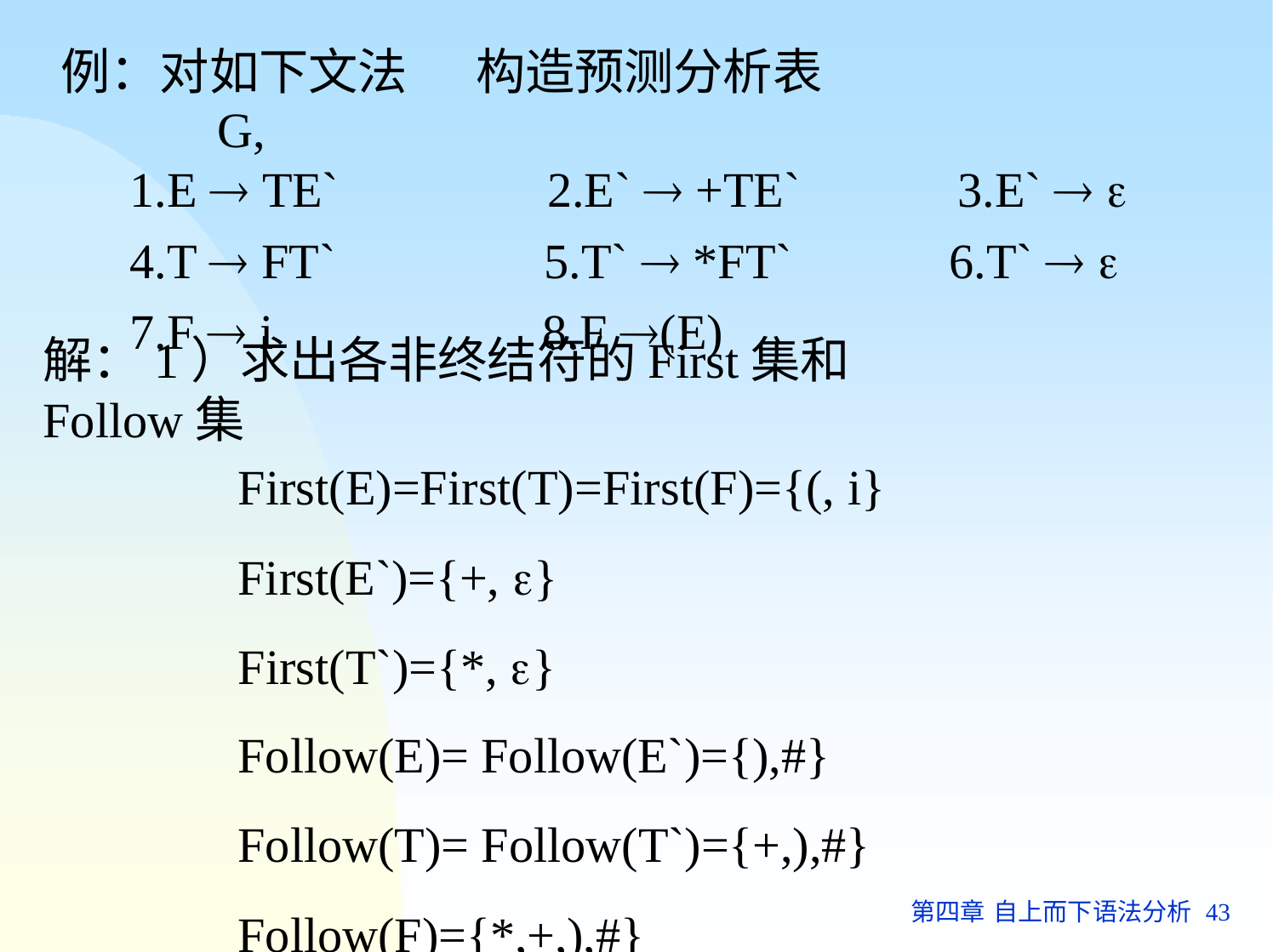

| 例：对如下文法G, | 构造预测分析表 |  |
| --- | --- | --- |
| 1.E → TE` | 2.E` → +TE` | 3.E` → ε |
| 4.T → FT` 7.F → i | 5.T` → \*FT` 8.F →(E) | 6.T` → ε |
解：1）求出各非终结符的First集和Follow集
First(E)=First(T)=First(F)={(, i}
First(E`)={+, ε}
First(T`)={*, ε}
Follow(E)= Follow(E`)={),#}
Follow(T)= Follow(T`)={+,),#}
Follow(F)={*,+,),#}
第四章 自上而下语法分析 43